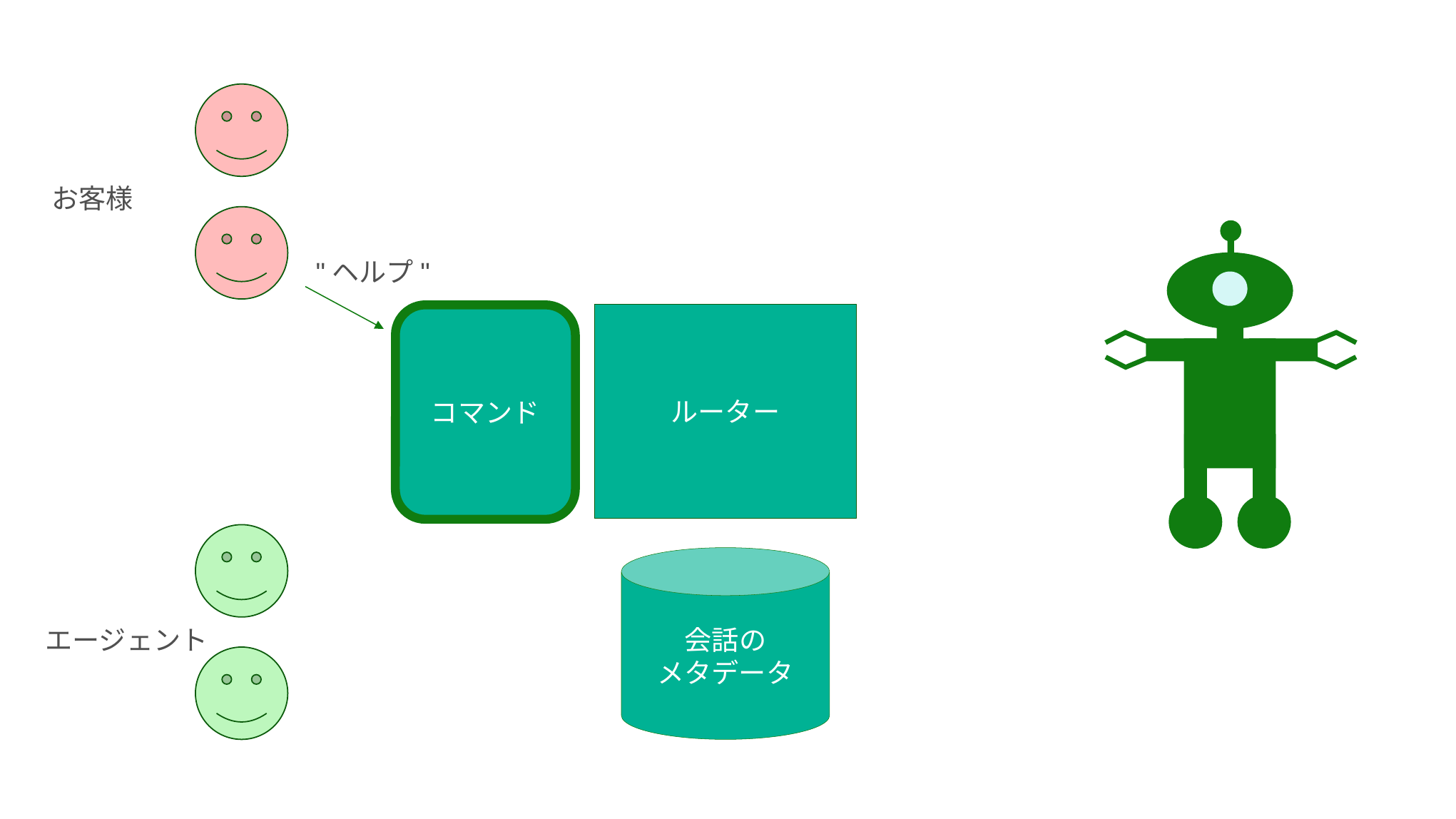

お客様

"ヘルプ"
ルーター
コマンド

会話の
メタデータ
エージェント